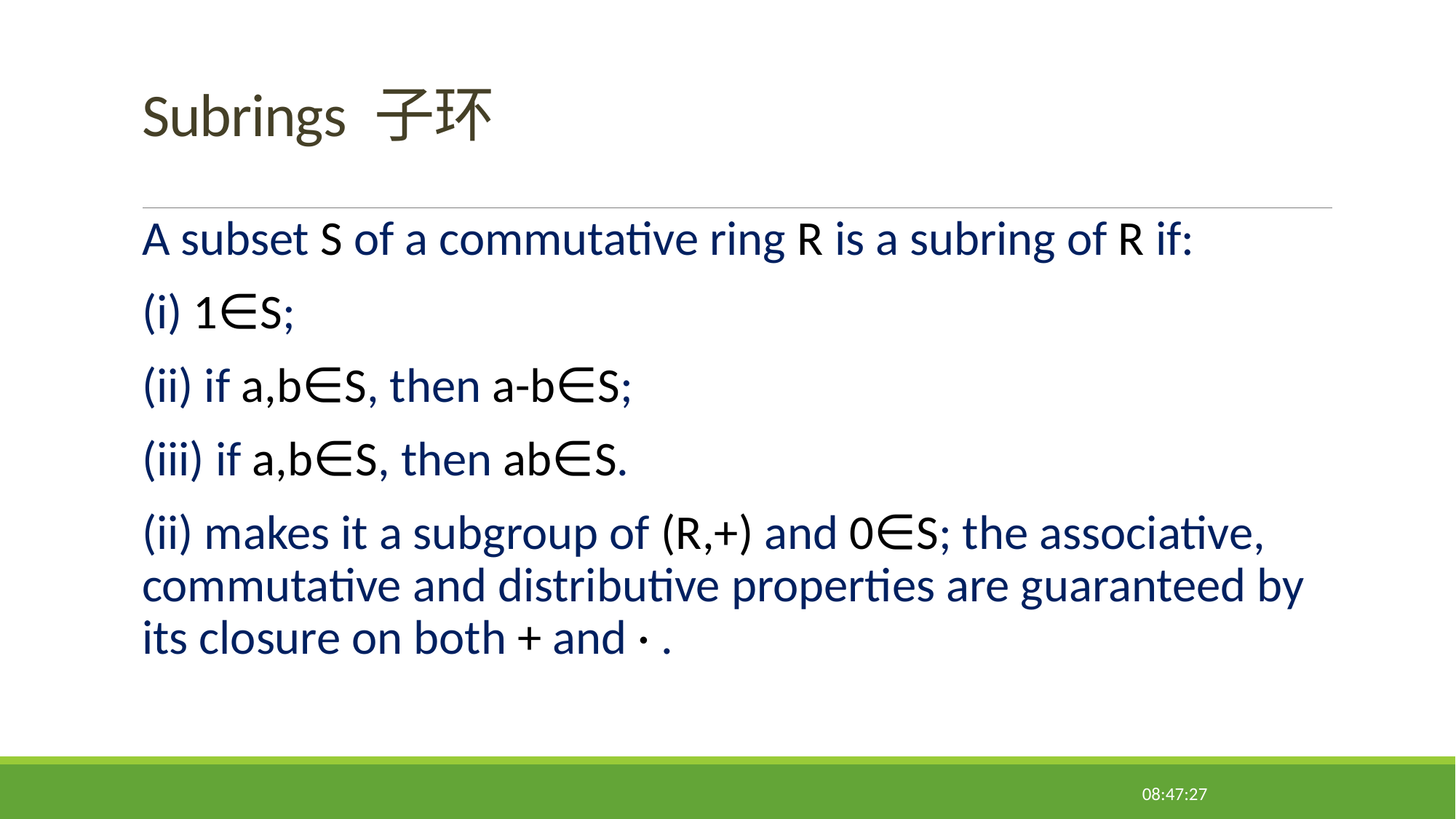

# Subrings 子环
A subset S of a commutative ring R is a subring of R if:
(i) 1∈S;
(ii) if a,b∈S, then a-b∈S;
(iii) if a,b∈S, then ab∈S.
(ii) makes it a subgroup of (R,+) and 0∈S; the associative, commutative and distributive properties are guaranteed by its closure on both + and · .
08:47:27